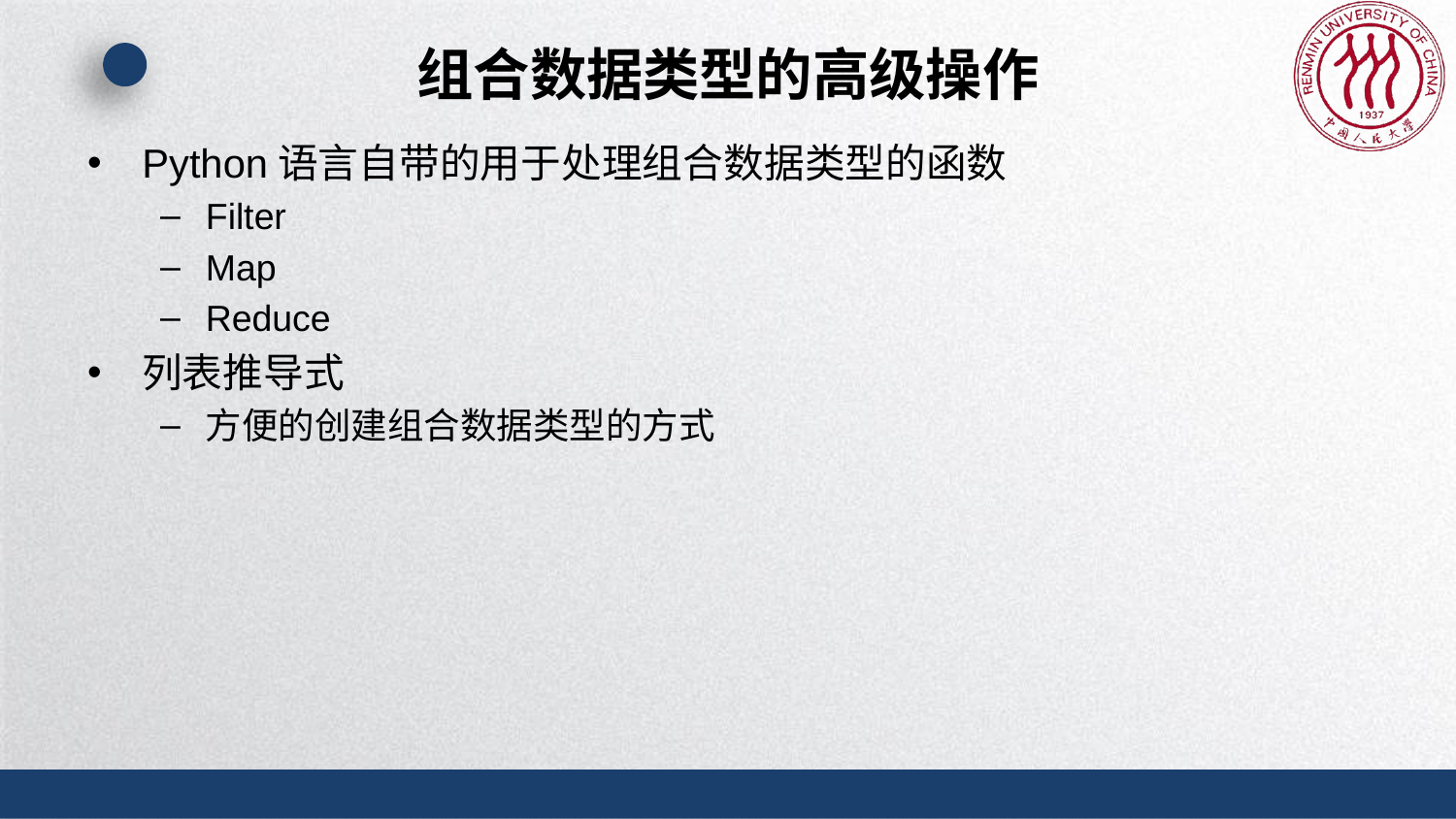

# 组合数据类型的高级操作
Python语言自带的用于处理组合数据类型的函数
Filter
Map
Reduce
列表推导式
方便的创建组合数据类型的方式